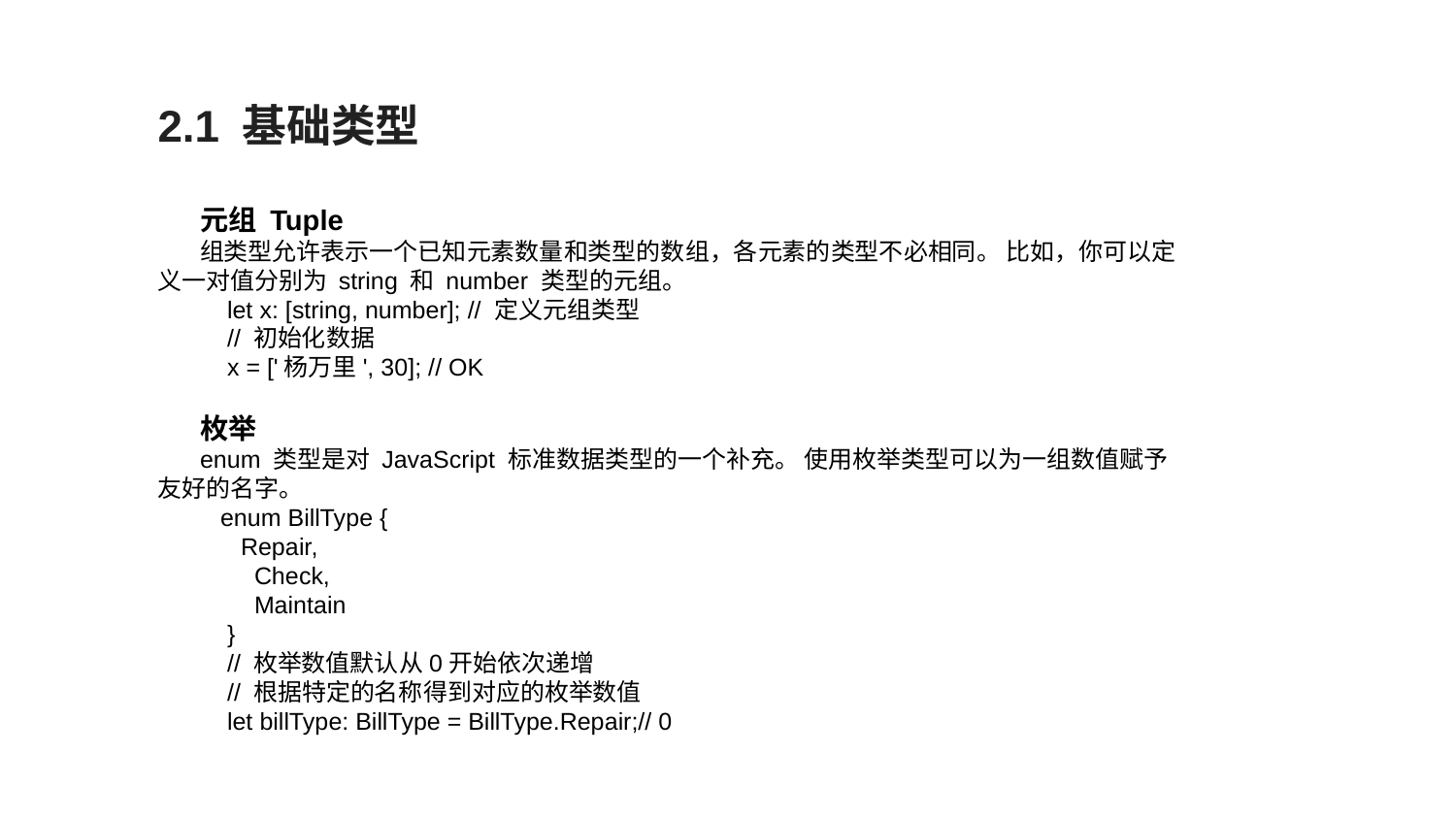

2.1 基础类型
元组 Tuple
组类型允许表示一个已知元素数量和类型的数组，各元素的类型不必相同。 比如，你可以定义一对值分别为 string 和 number 类型的元组。
    let x: [string, number]; // 定义元组类型
    // 初始化数据
    x = ['杨万里', 30]; // OK

枚举
enum 类型是对 JavaScript 标准数据类型的一个补充。 使用枚举类型可以为一组数值赋予友好的名字。
   enum BillType {
      Repair,
        Check,
        Maintain
    }
    // 枚举数值默认从0开始依次递增
    // 根据特定的名称得到对应的枚举数值
    let billType: BillType = BillType.Repair;// 0